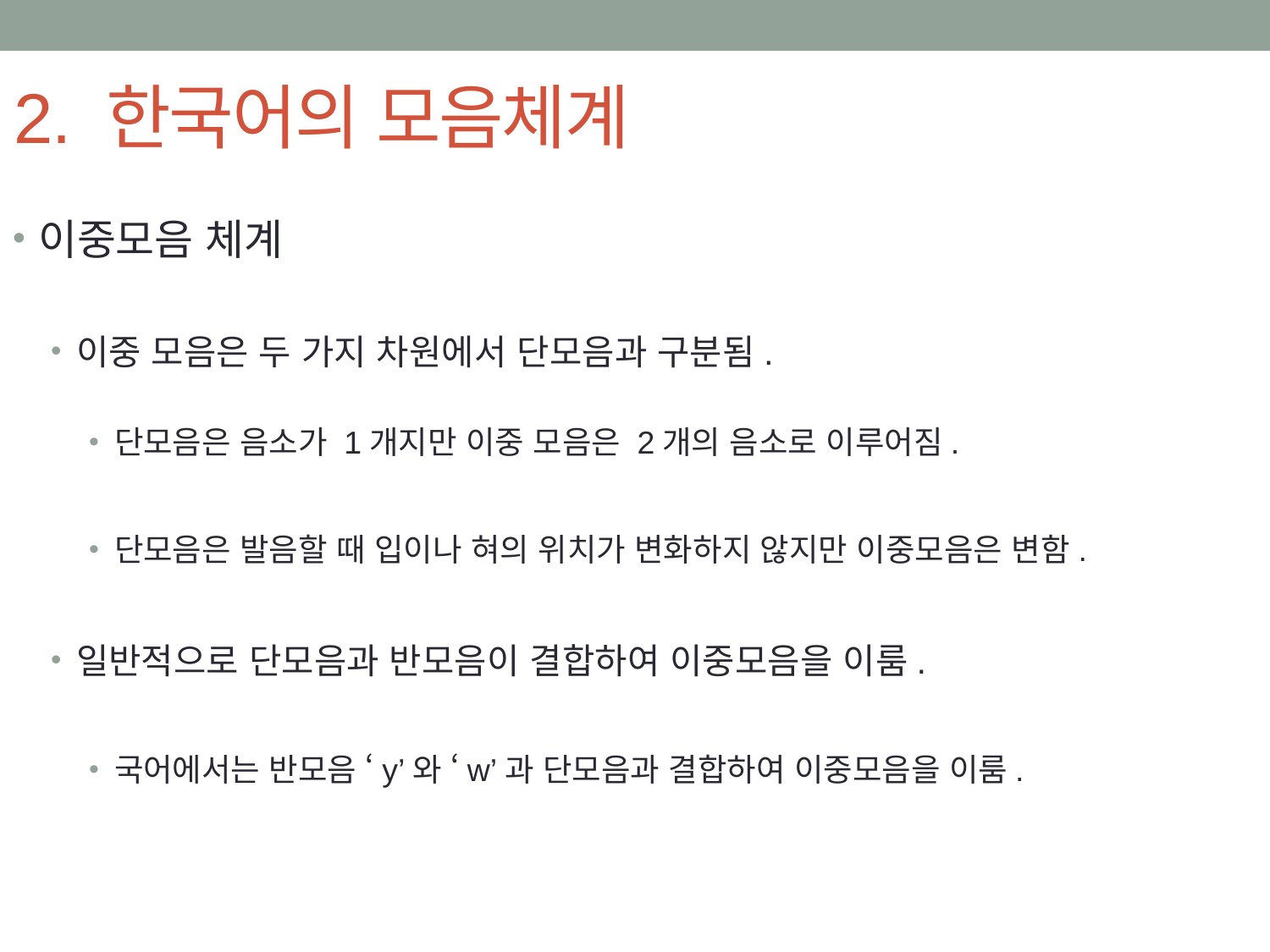

# 2. 한국어의 모음체계
이중모음 체계

이중 모음은 두 가지 차원에서 단모음과 구분됨.

단모음은 음소가 1개지만 이중 모음은 2개의 음소로 이루어짐.

단모음은 발음할 때 입이나 혀의 위치가 변화하지 않지만 이중모음은 변함.

일반적으로 단모음과 반모음이 결합하여 이중모음을 이룸.

국어에서는 반모음 ‘y’와 ‘w’과 단모음과 결합하여 이중모음을 이룸.